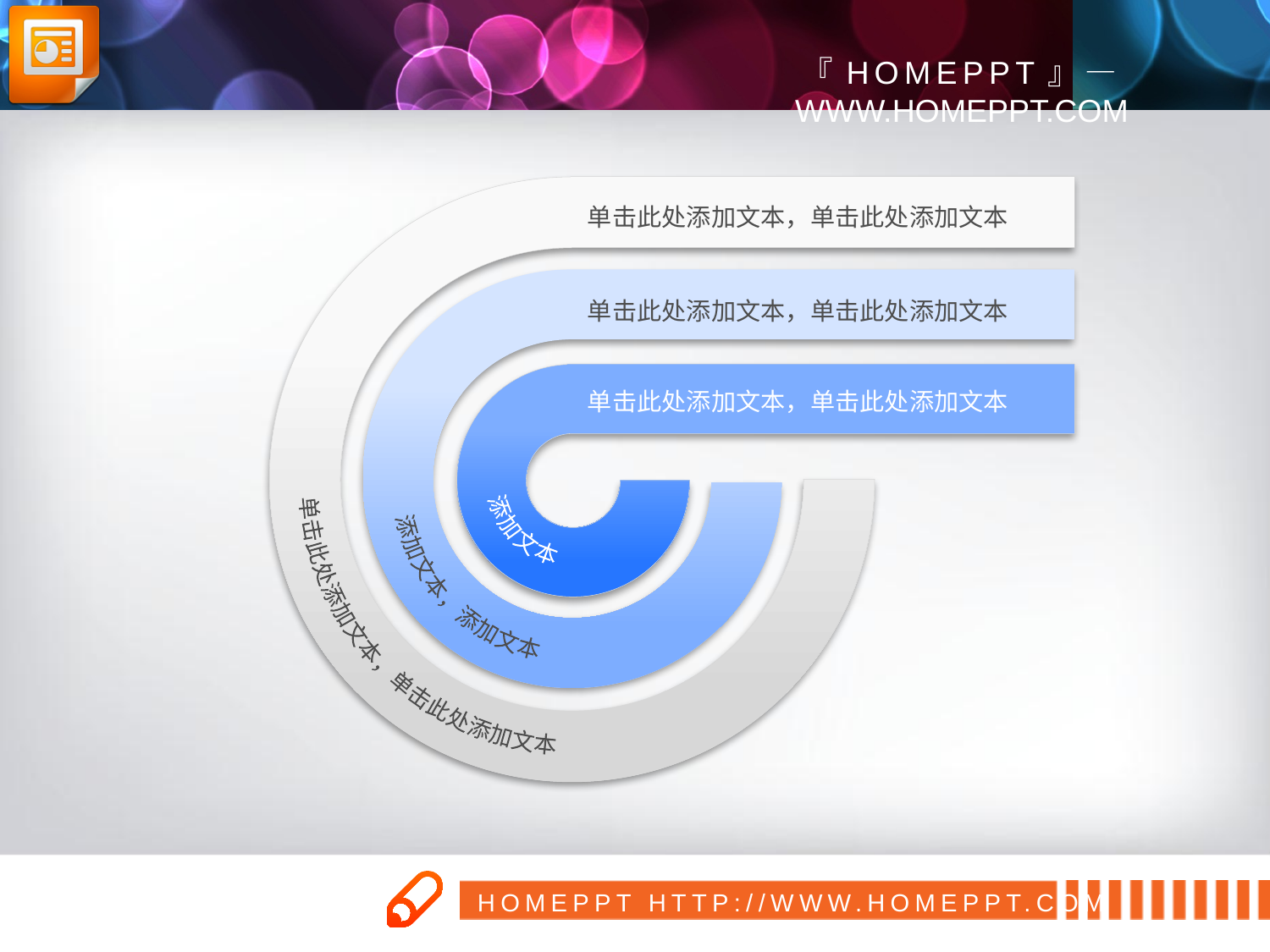

单击此处添加文本，单击此处添加文本
单击此处添加文本，单击此处添加文本

单击此处添加文本，单击此处添加文本
添加文本，添加文本

单击此处添加文本，单击此处添加文本
添加文本